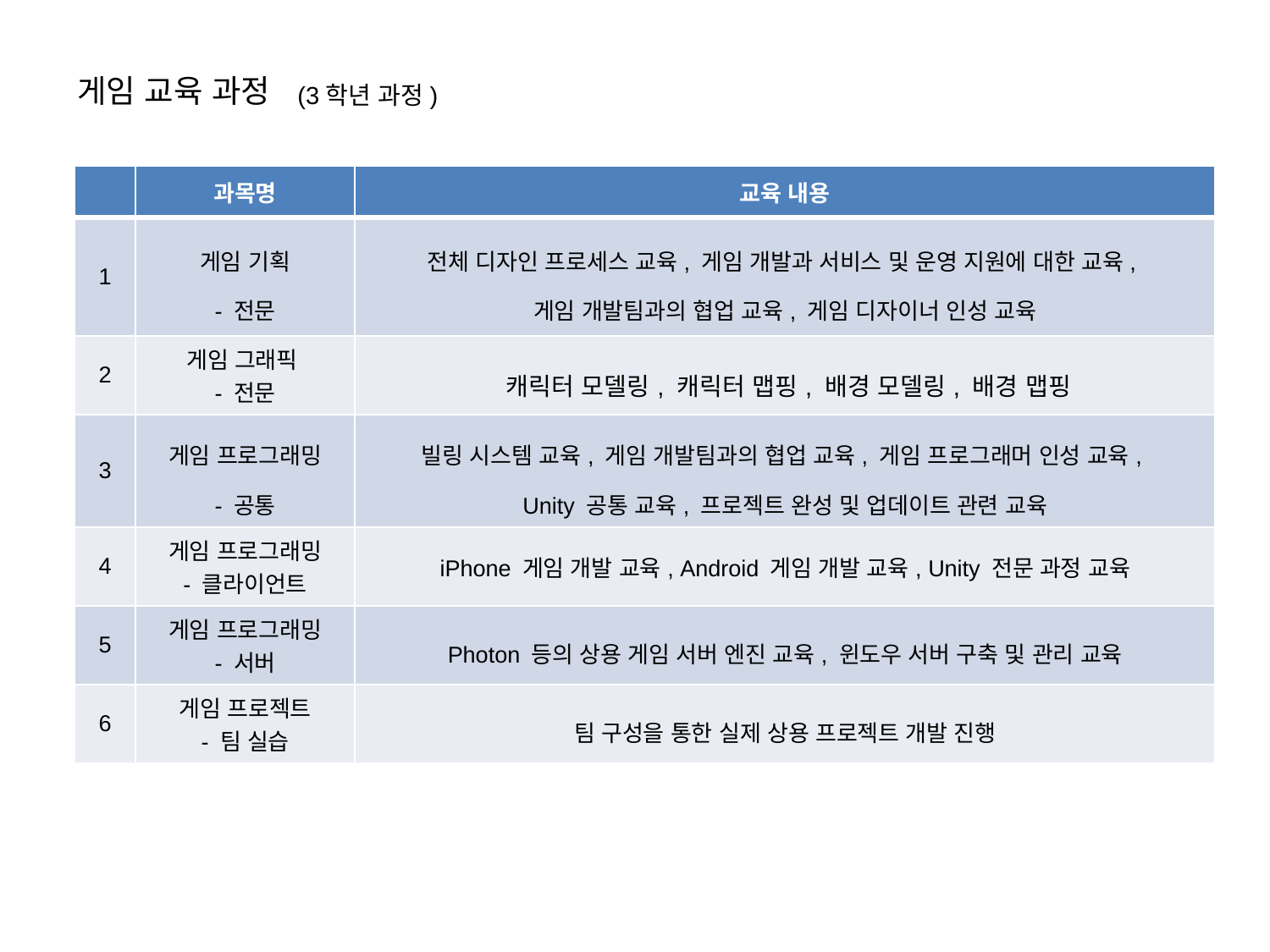

게임 교육 과정
(3학년 과정)
|  | 과목명 | 교육 내용 |
| --- | --- | --- |
| 1 | 게임 기획 - 전문 | 전체 디자인 프로세스 교육, 게임 개발과 서비스 및 운영 지원에 대한 교육, 게임 개발팀과의 협업 교육, 게임 디자이너 인성 교육 |
| 2 | 게임 그래픽 - 전문 | 캐릭터 모델링, 캐릭터 맵핑, 배경 모델링, 배경 맵핑 |
| 3 | 게임 프로그래밍 - 공통 | 빌링 시스템 교육, 게임 개발팀과의 협업 교육, 게임 프로그래머 인성 교육, Unity 공통 교육, 프로젝트 완성 및 업데이트 관련 교육 |
| 4 | 게임 프로그래밍 - 클라이언트 | iPhone 게임 개발 교육, Android 게임 개발 교육, Unity 전문 과정 교육 |
| 5 | 게임 프로그래밍 - 서버 | Photon 등의 상용 게임 서버 엔진 교육, 윈도우 서버 구축 및 관리 교육 |
| 6 | 게임 프로젝트 - 팀 실습 | 팀 구성을 통한 실제 상용 프로젝트 개발 진행 |